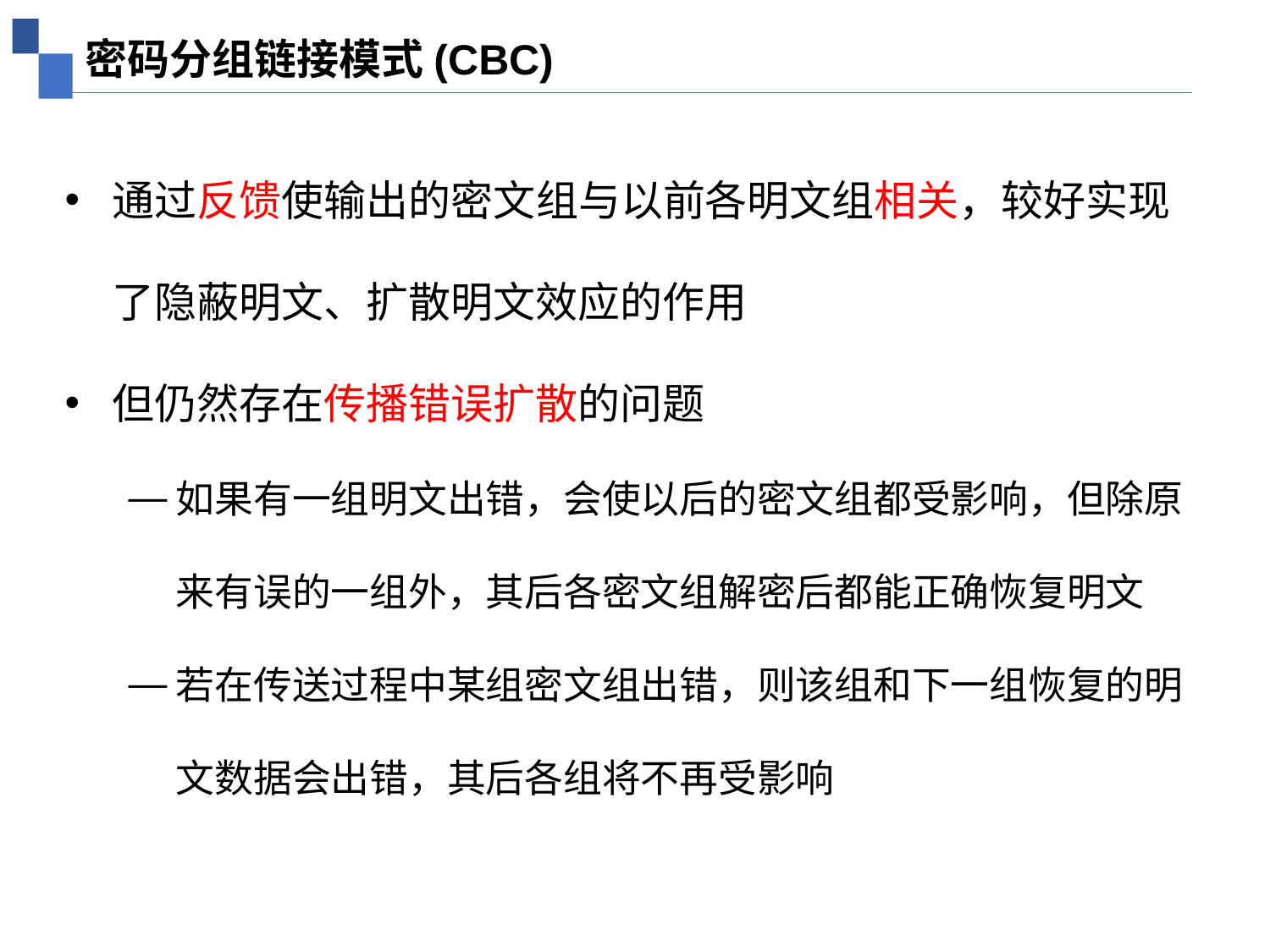

密码分组链接模式(CBC)
通过反馈使输出的密文组与以前各明文组相关，较好实现了隐蔽明文、扩散明文效应的作用
但仍然存在传播错误扩散的问题
如果有一组明文出错，会使以后的密文组都受影响，但除原来有误的一组外，其后各密文组解密后都能正确恢复明文
若在传送过程中某组密文组出错，则该组和下一组恢复的明文数据会出错，其后各组将不再受影响
21